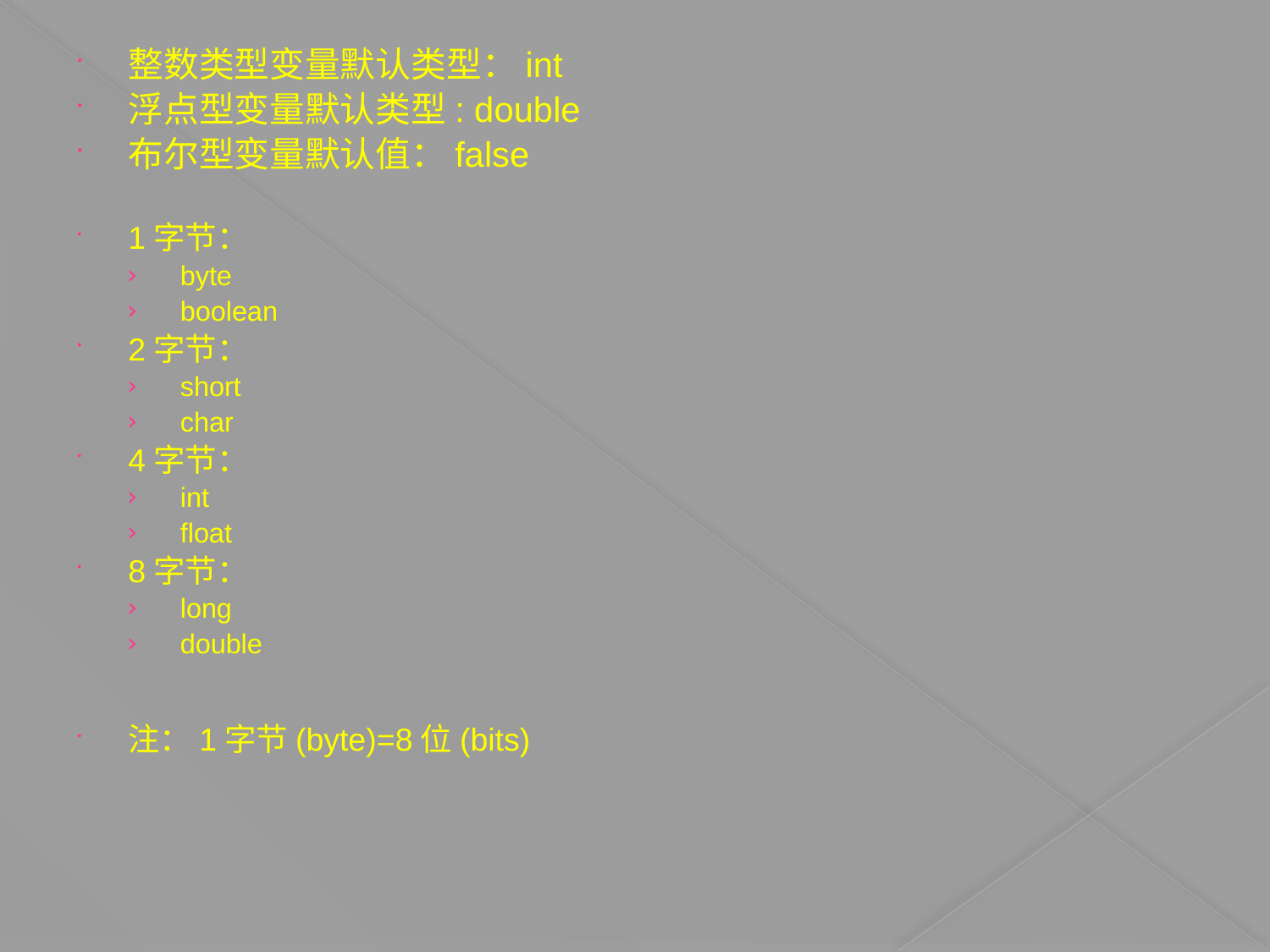

整数类型变量默认类型：int
浮点型变量默认类型: double
布尔型变量默认值：false

1字节：
byte
boolean
2字节：
short
char
4字节：
int
float
8字节：
long
double

注：1字节(byte)=8位(bits)